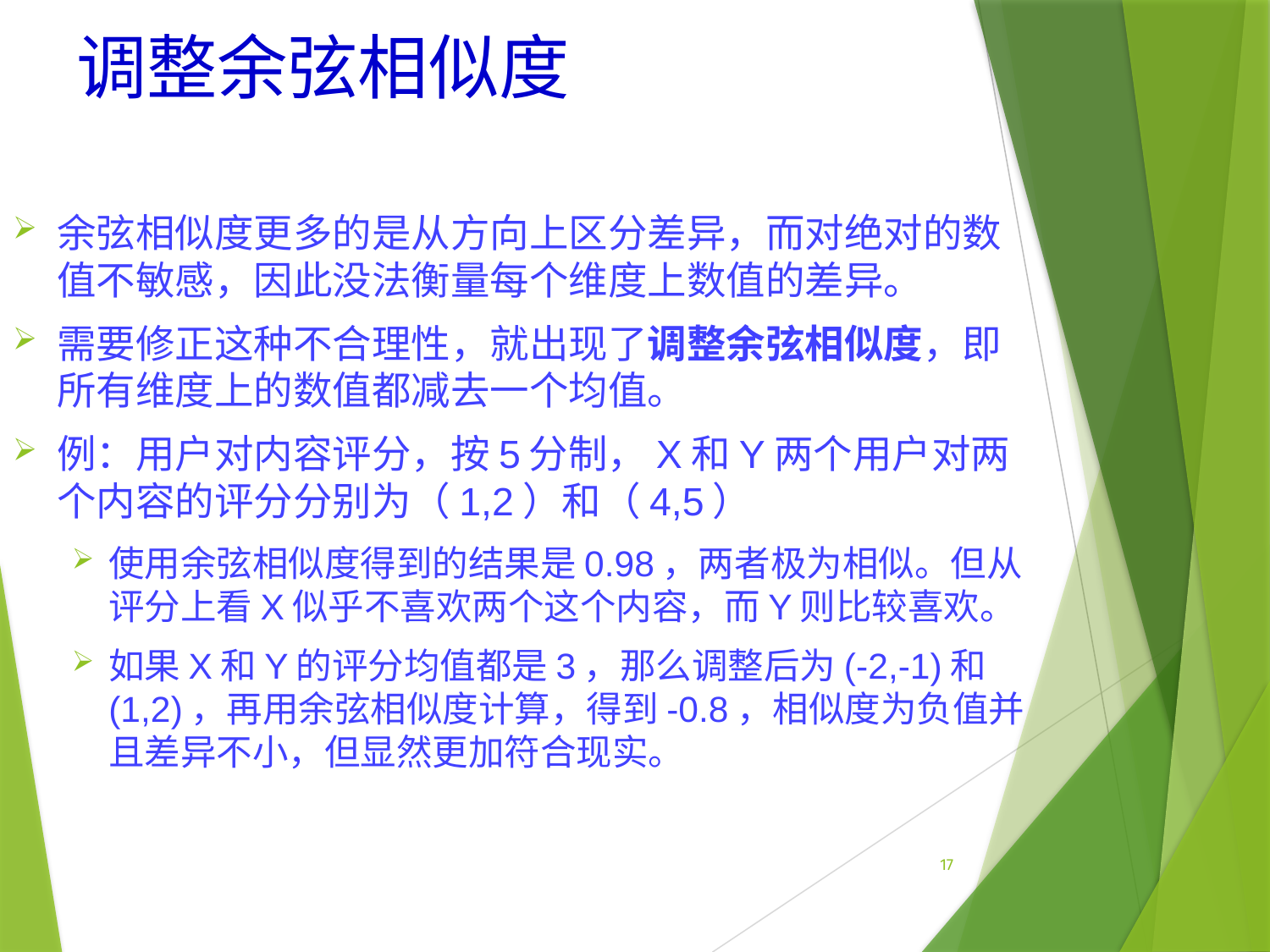

# 调整余弦相似度
余弦相似度更多的是从方向上区分差异，而对绝对的数值不敏感，因此没法衡量每个维度上数值的差异。
需要修正这种不合理性，就出现了调整余弦相似度，即所有维度上的数值都减去一个均值。
例：用户对内容评分，按5分制，X和Y两个用户对两个内容的评分分别为（1,2）和（4,5）
使用余弦相似度得到的结果是0.98，两者极为相似。但从评分上看X似乎不喜欢两个这个内容，而Y则比较喜欢。
如果X和Y的评分均值都是3，那么调整后为(-2,-1)和(1,2)，再用余弦相似度计算，得到-0.8，相似度为负值并且差异不小，但显然更加符合现实。

17